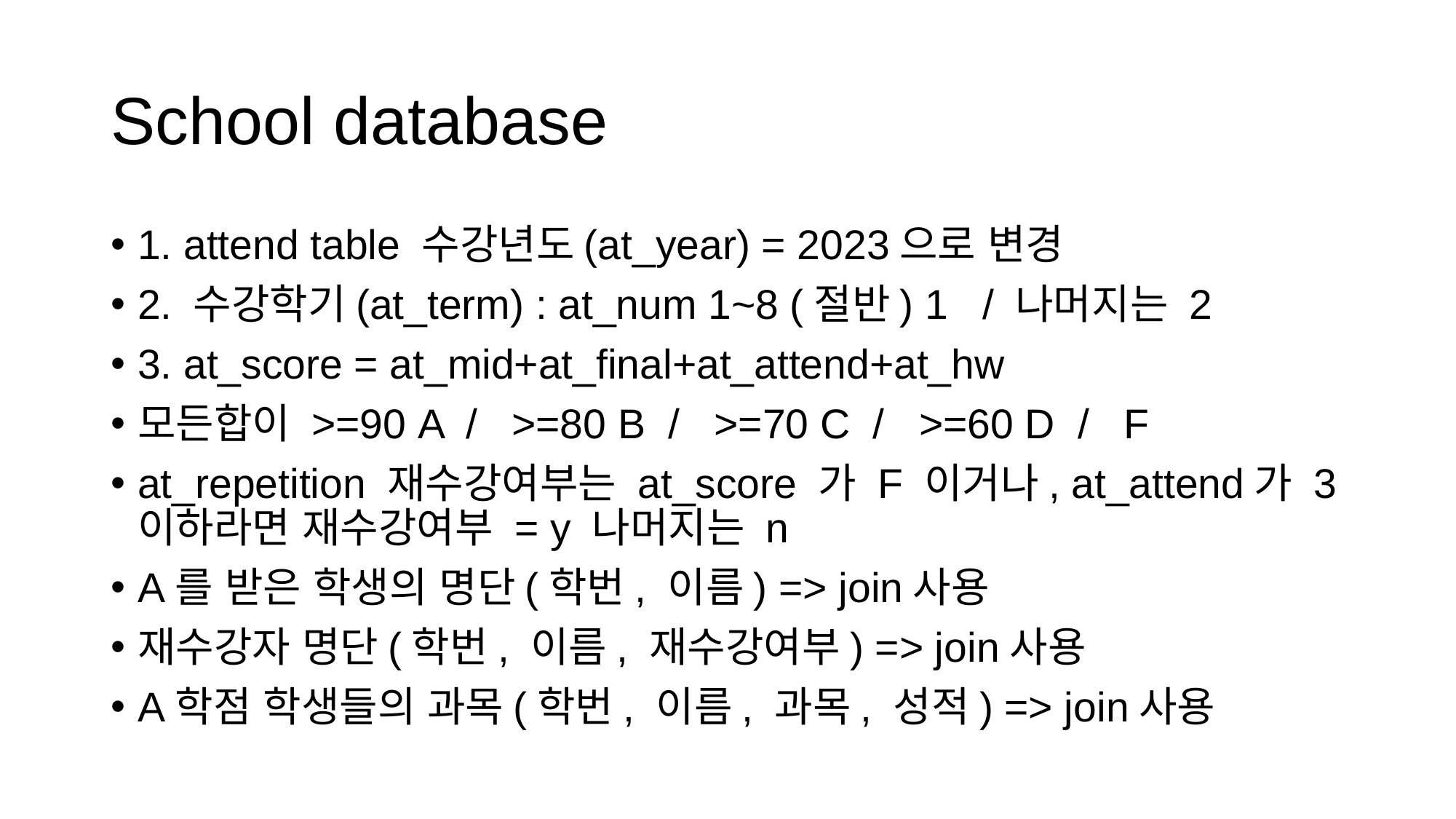

# School database
1. attend table 수강년도(at_year) = 2023으로 변경
2. 수강학기(at_term) : at_num 1~8 (절반) 1   / 나머지는 2
3. at_score = at_mid+at_final+at_attend+at_hw
모든합이 >=90 A  /   >=80 B  /   >=70 C  /   >=60 D  /   F
at_repetition 재수강여부는 at_score 가 F 이거나, at_attend가 3이하라면 재수강여부 = y 나머지는 n
A를 받은 학생의 명단(학번, 이름) => join사용
재수강자 명단(학번, 이름, 재수강여부) => join사용
A학점 학생들의 과목(학번, 이름, 과목, 성적) => join사용